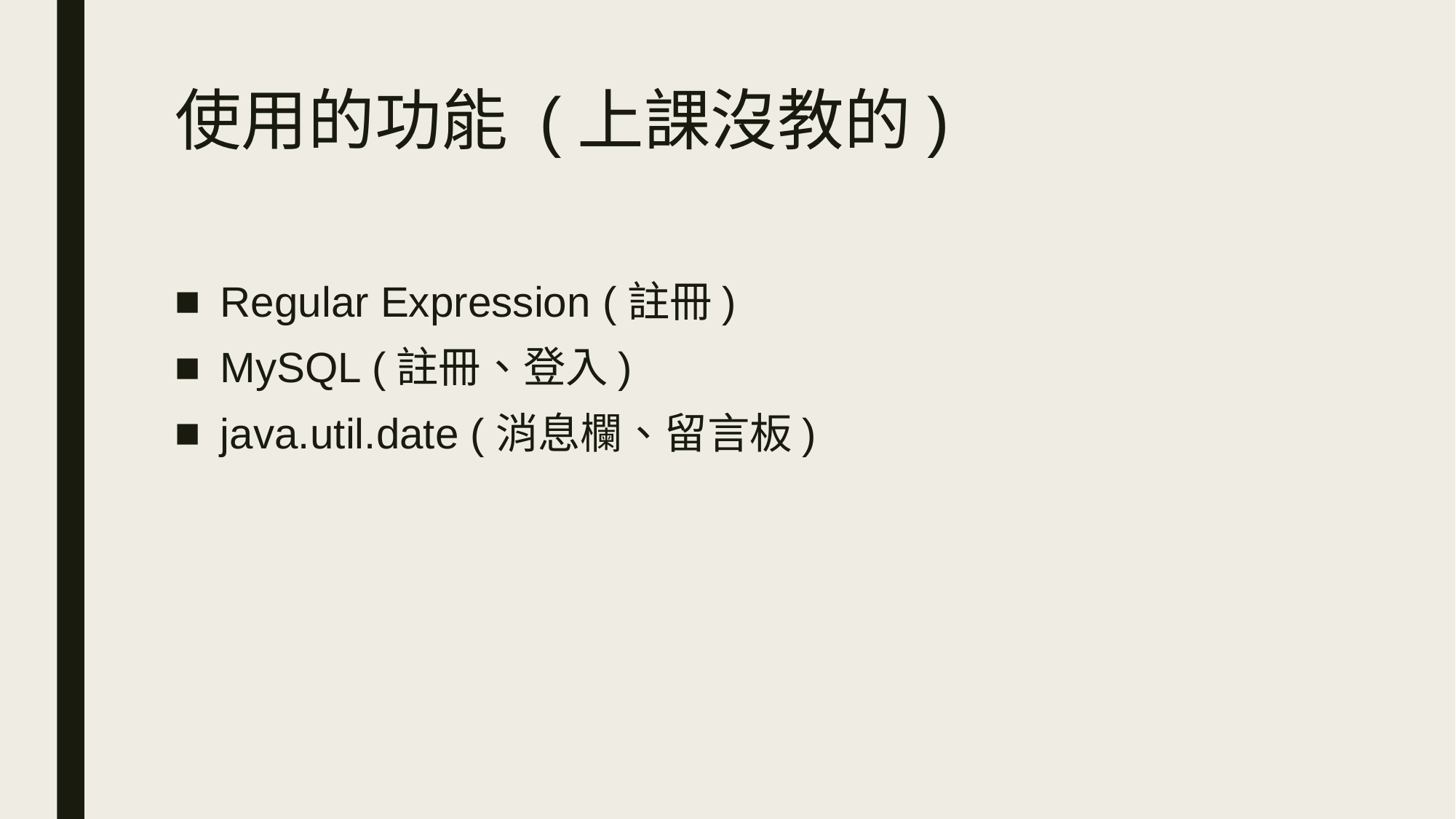

# 使用的功能 (上課沒教的)
Regular Expression (註冊)
MySQL (註冊、登入)
java.util.date (消息欄、留言板)